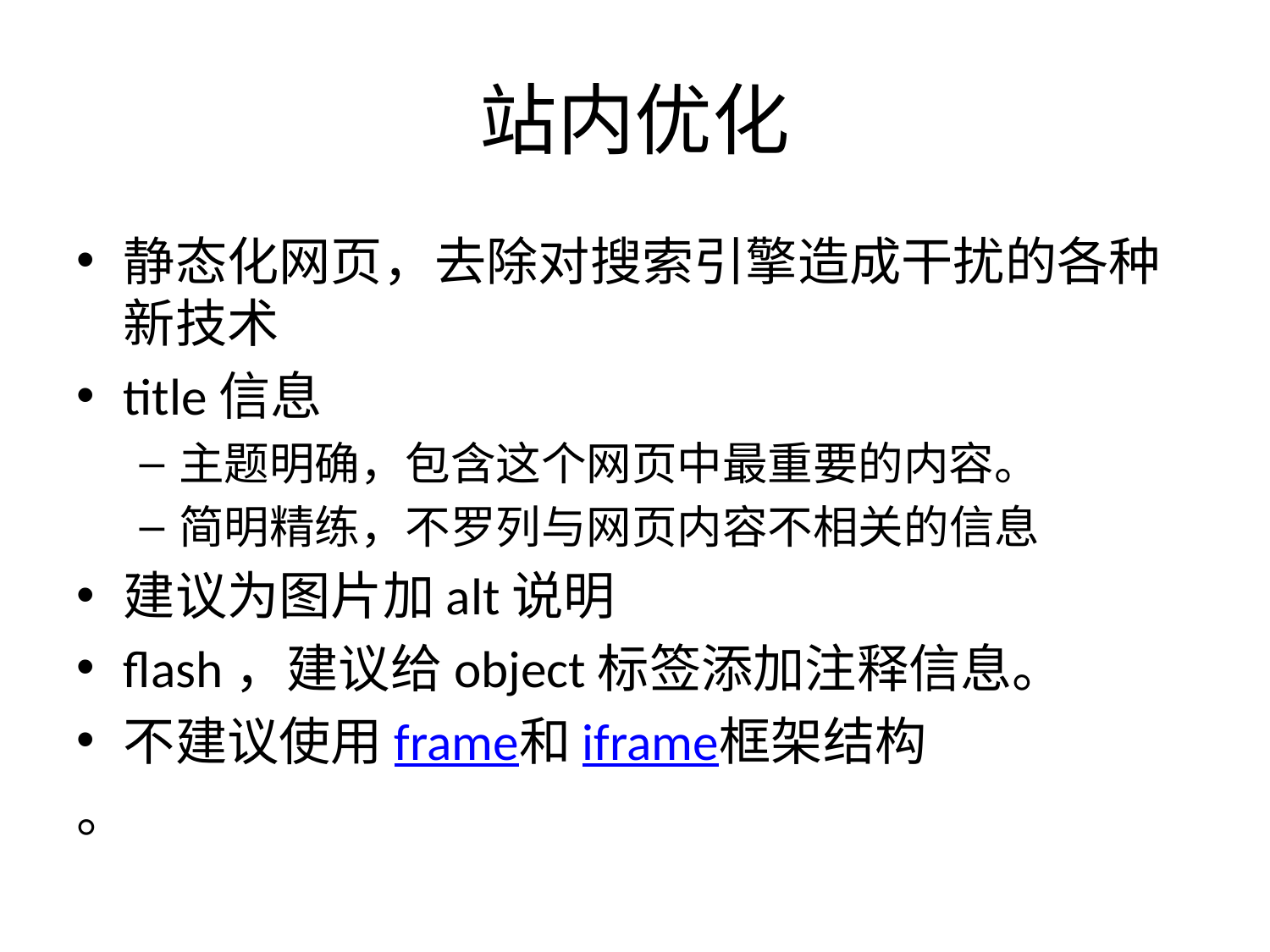

# 站内优化
静态化网页，去除对搜索引擎造成干扰的各种新技术
title信息
主题明确，包含这个网页中最重要的内容。
简明精练，不罗列与网页内容不相关的信息
建议为图片加alt说明
flash，建议给object标签添加注释信息。
不建议使用frame和iframe框架结构
。